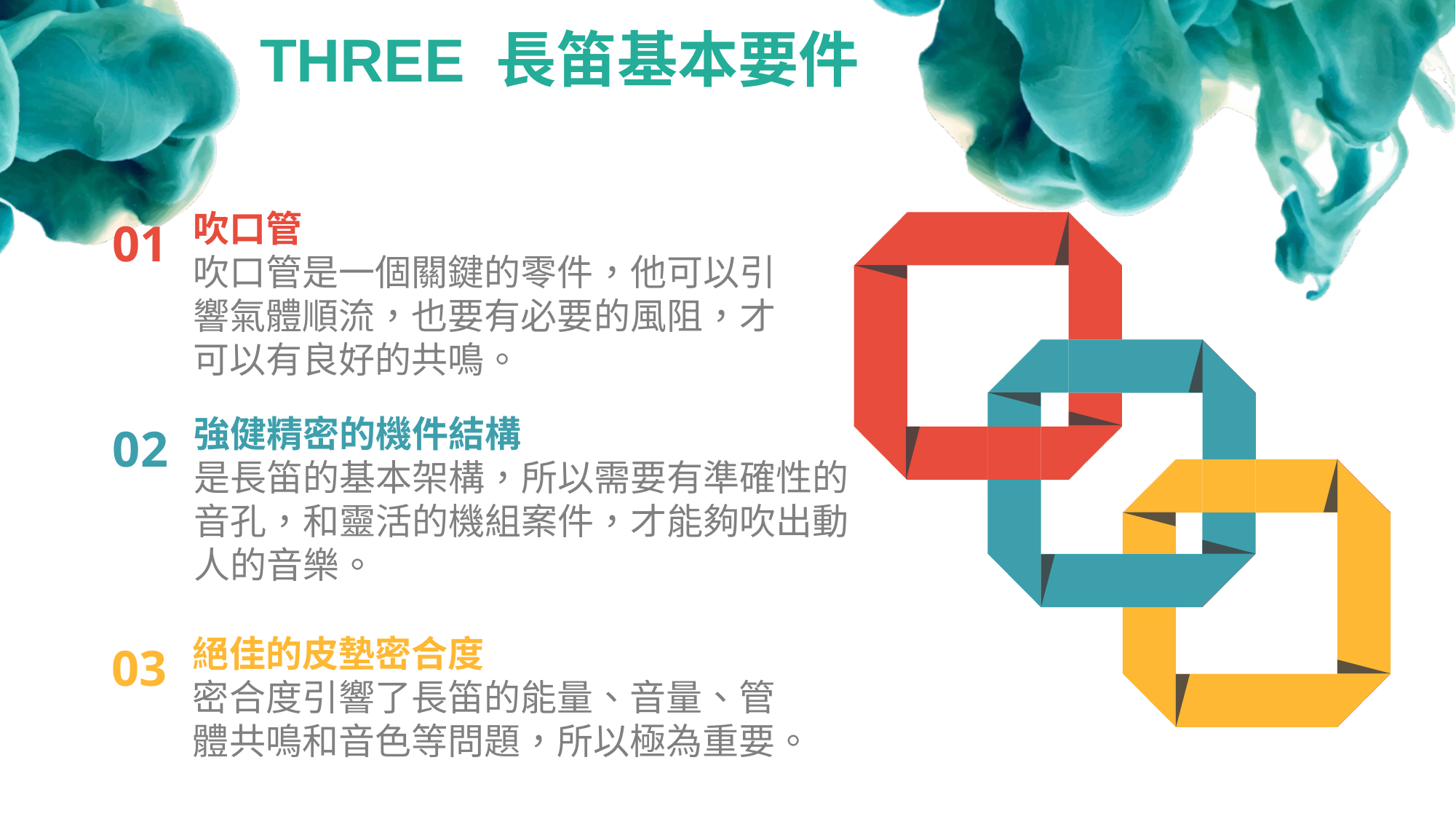

THREE 長笛基本要件
吹口管
吹口管是一個關鍵的零件，他可以引響氣體順流，也要有必要的風阻，才可以有良好的共鳴。
01

強健精密的機件結構
是長笛的基本架構，所以需要有準確性的音孔，和靈活的機組案件，才能夠吹出動人的音樂。
02
絕佳的皮墊密合度
密合度引響了長笛的能量、音量、管體共鳴和音色等問題，所以極為重要。
03